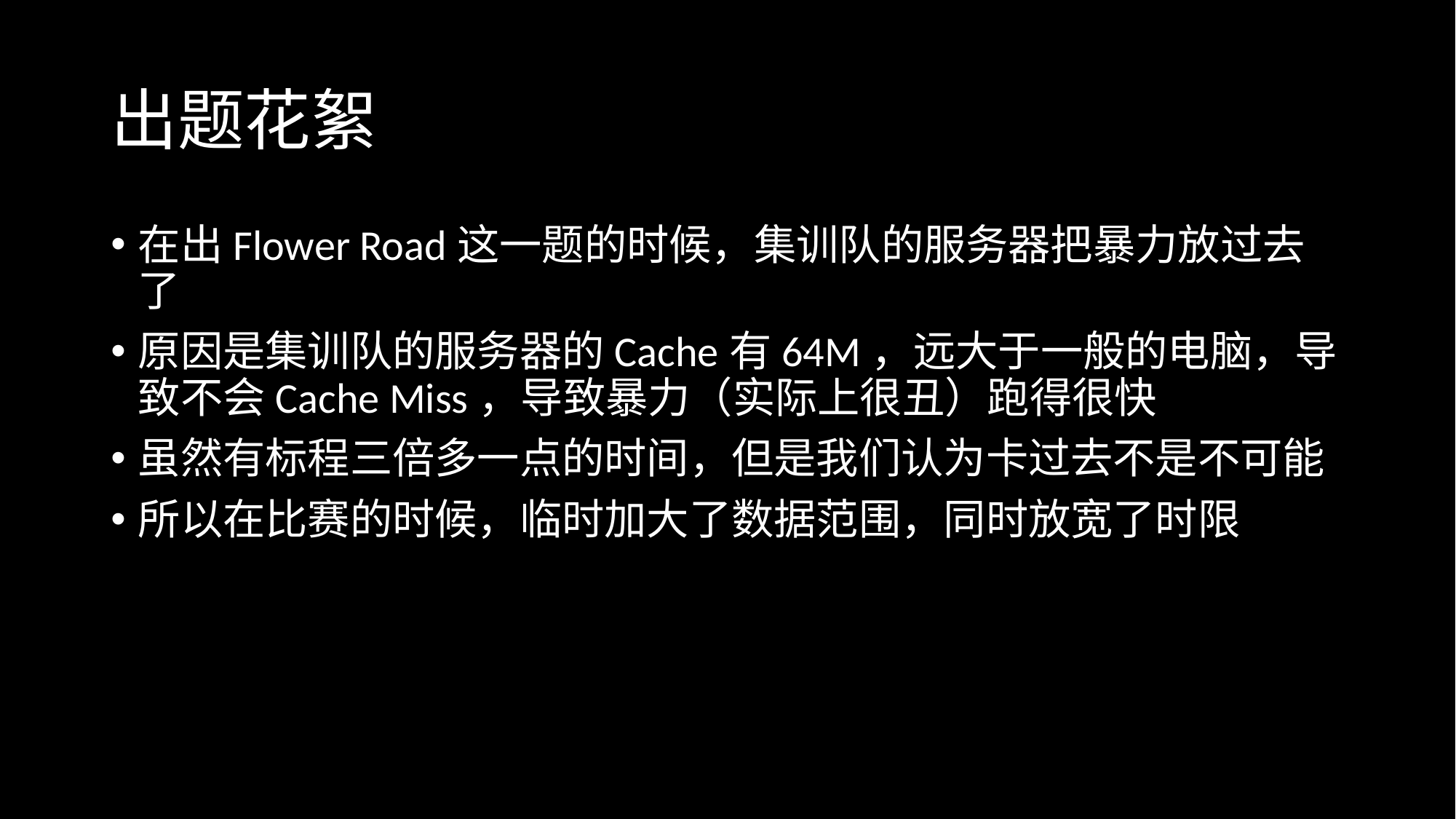

# 出题花絮
在出Flower Road这一题的时候，集训队的服务器把暴力放过去了
原因是集训队的服务器的Cache有64M，远大于一般的电脑，导致不会Cache Miss，导致暴力（实际上很丑）跑得很快
虽然有标程三倍多一点的时间，但是我们认为卡过去不是不可能
所以在比赛的时候，临时加大了数据范围，同时放宽了时限